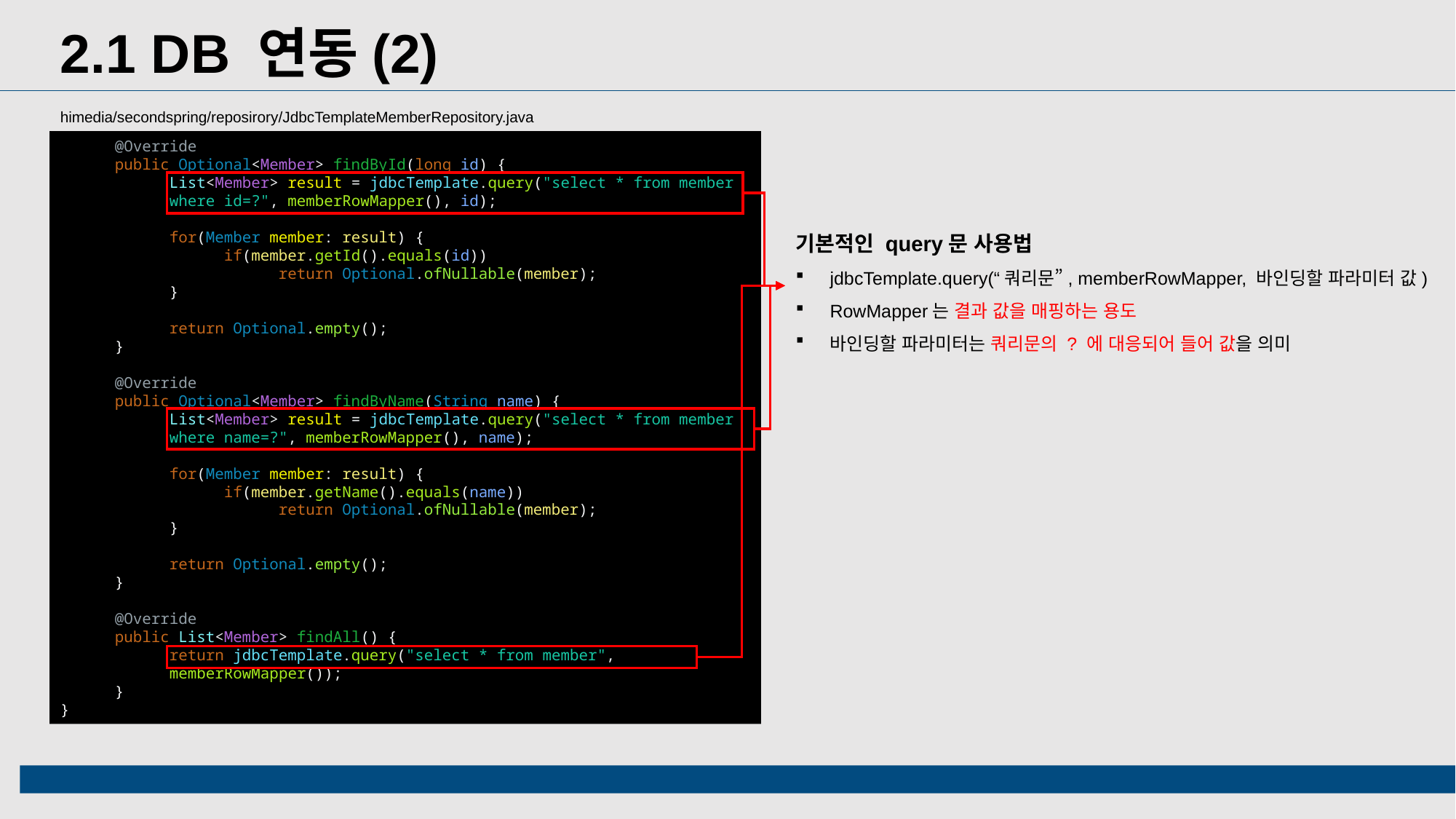

2.1 DB 연동(2)
himedia/secondspring/reposirory/JdbcTemplateMemberRepository.java
@Override
public Optional<Member> findById(long id) {
List<Member> result = jdbcTemplate.query("select * from member where id=?", memberRowMapper(), id);

for(Member member: result) {
if(member.getId().equals(id))
return Optional.ofNullable(member);
}

return Optional.empty();
}

@Override
public Optional<Member> findByName(String name) {
List<Member> result = jdbcTemplate.query("select * from member where name=?", memberRowMapper(), name);

for(Member member: result) {
if(member.getName().equals(name))
return Optional.ofNullable(member);
}

return Optional.empty();
}

@Override
public List<Member> findAll() {
return jdbcTemplate.query("select * from member", memberRowMapper());
}
}

기본적인 query문 사용법
jdbcTemplate.query(“쿼리문”, memberRowMapper, 바인딩할 파라미터 값)
RowMapper는 결과 값을 매핑하는 용도
바인딩할 파라미터는 쿼리문의 ? 에 대응되어 들어 값을 의미